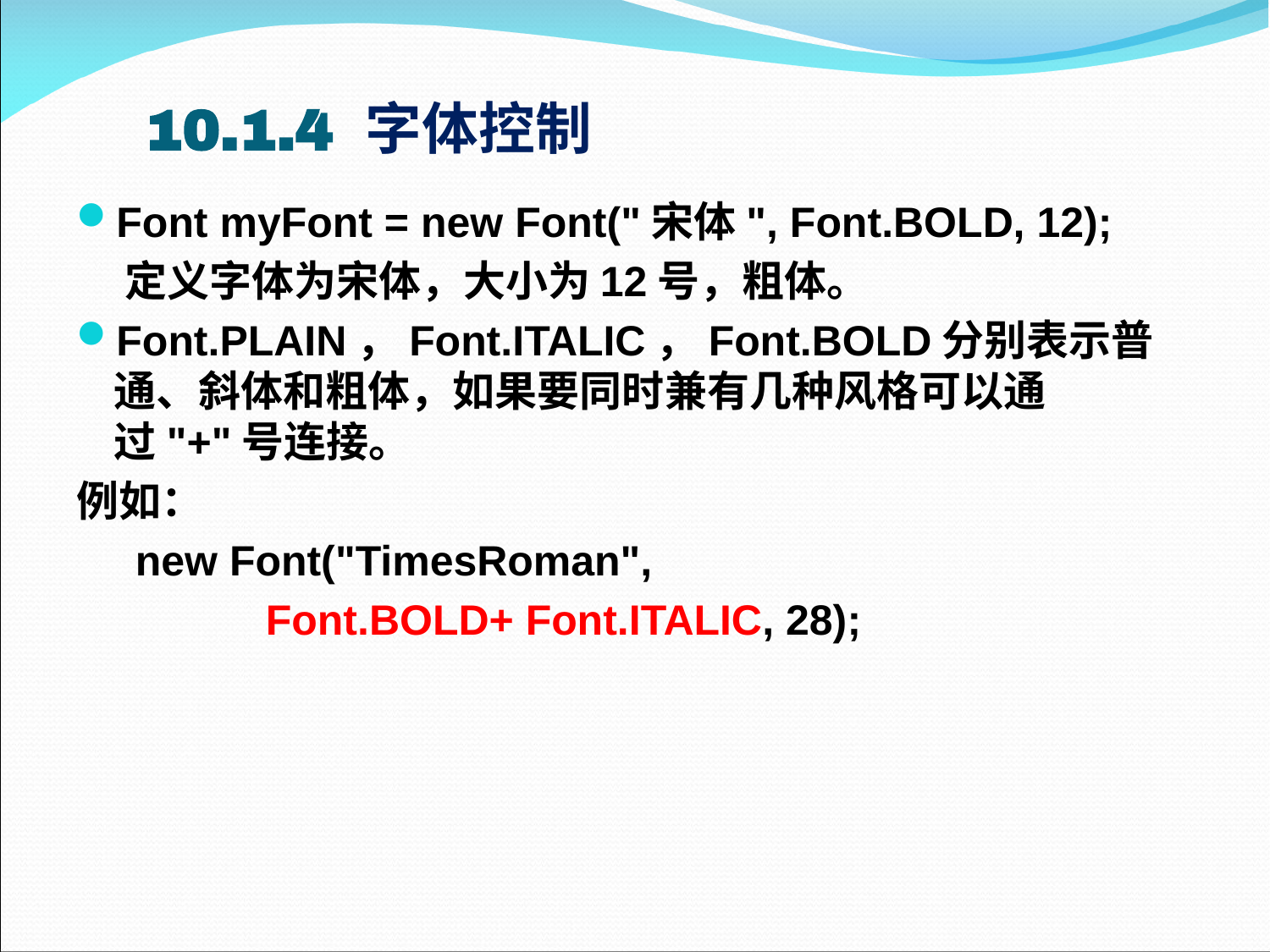

# 10.1.4 字体控制
Font myFont = new Font("宋体", Font.BOLD, 12);
    定义字体为宋体，大小为12号，粗体。
Font.PLAIN，Font.ITALIC，Font.BOLD分别表示普通、斜体和粗体，如果要同时兼有几种风格可以通过"+"号连接。
例如：
     new Font("TimesRoman",
                Font.BOLD+ Font.ITALIC, 28);